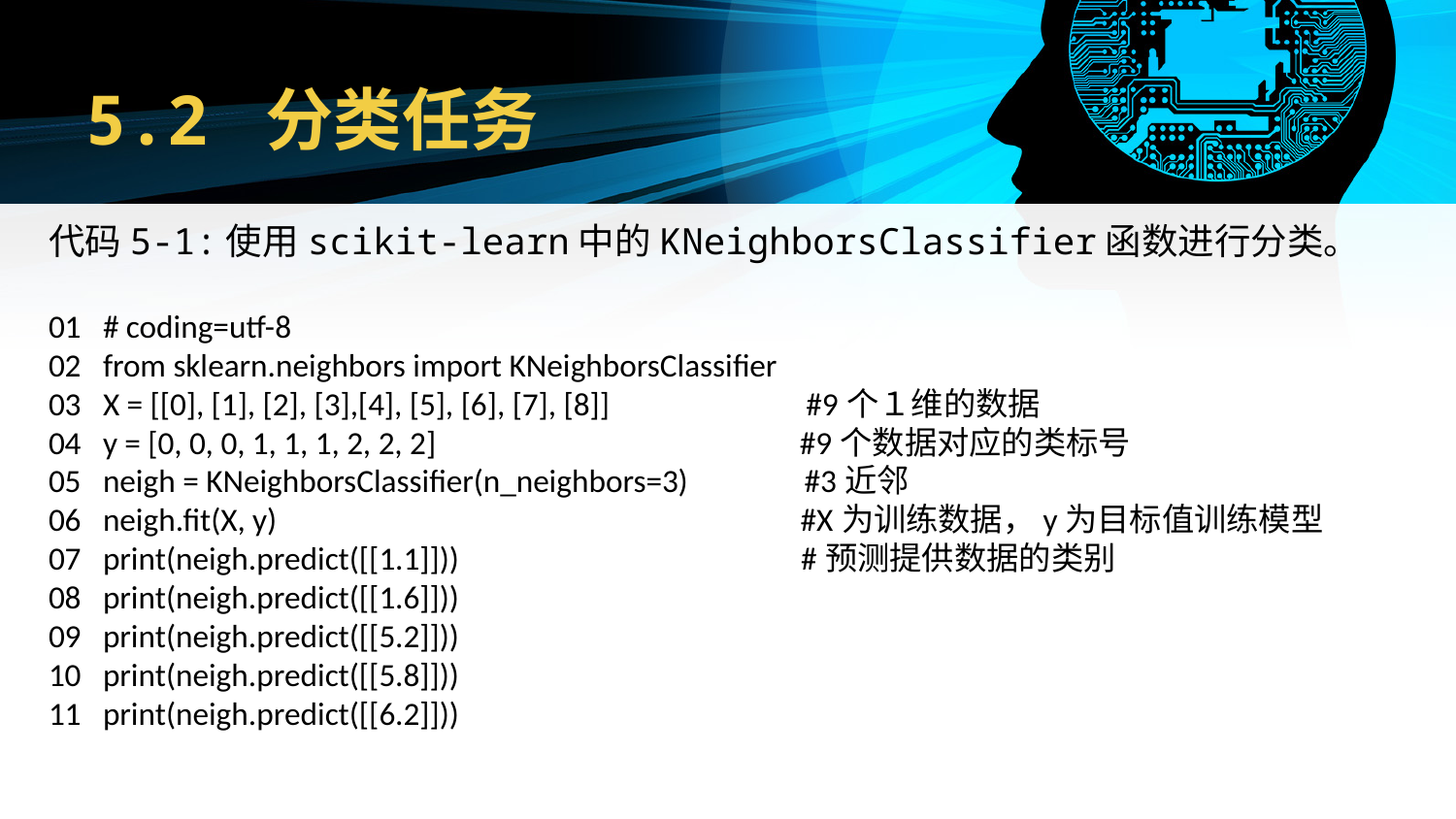

# 5.2 分类任务
代码5-1:使用scikit-learn中的KNeighborsClassifier函数进行分类。

01   # coding=utf-8
02   from sklearn.neighbors import KNeighborsClassifier
03   X = [[0], [1], [2], [3],[4], [5], [6], [7], [8]]                           #9个１维的数据
04   y = [0, 0, 0, 1, 1, 1, 2, 2, 2]                                                  #9个数据对应的类标号
05   neigh = KNeighborsClassifier(n_neighbors=3)                #3近邻
06   neigh.fit(X, y)                                                                        #X为训练数据，y为目标值训练模型
07   print(neigh.predict([[1.1]]))                                               #预测提供数据的类别
08   print(neigh.predict([[1.6]]))
09   print(neigh.predict([[5.2]]))
10   print(neigh.predict([[5.8]]))
11   print(neigh.predict([[6.2]]))